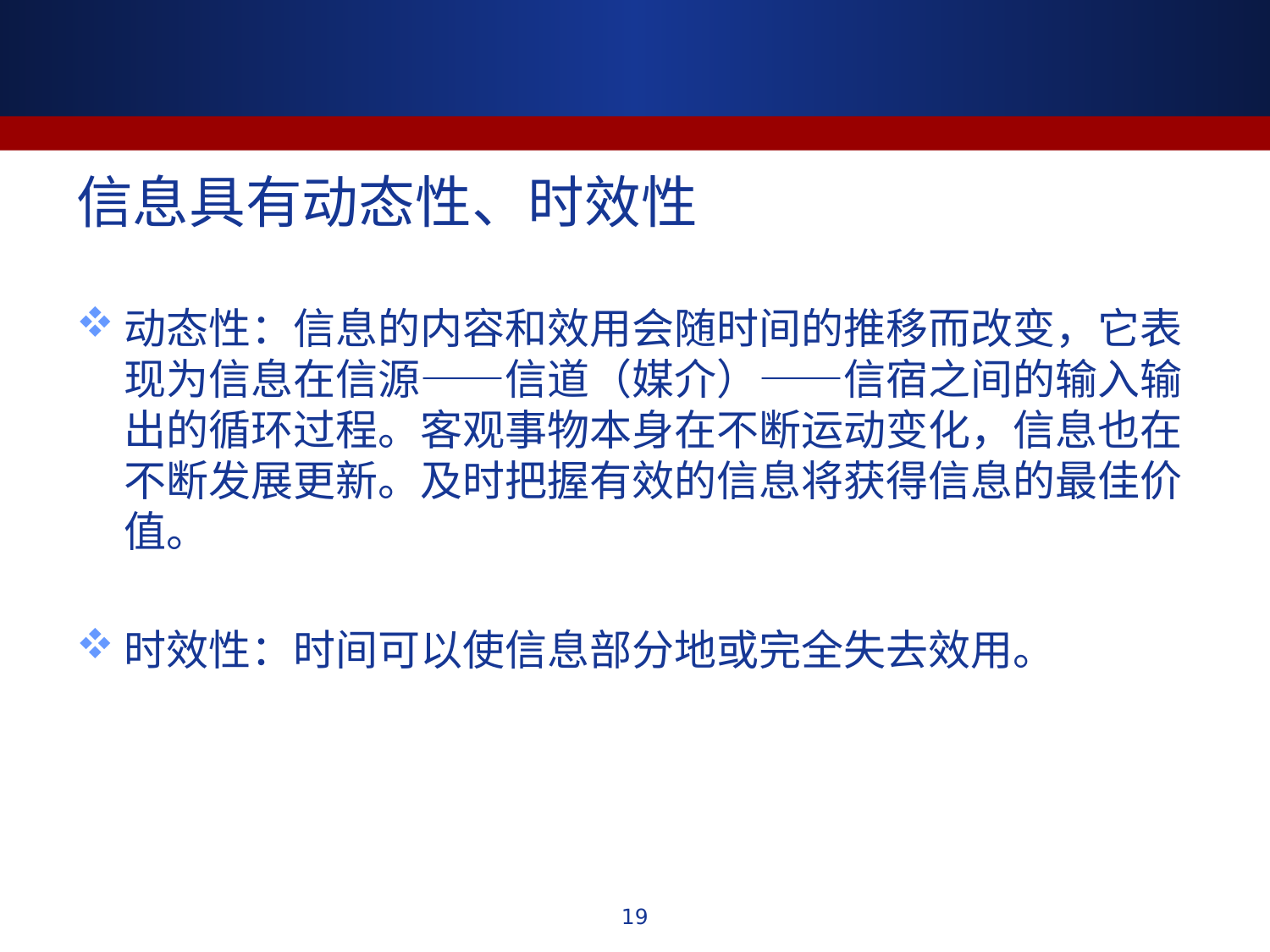

信息具有动态性、时效性

动态性：信息的内容和效用会随时间的推移而改变，它表现为信息在信源——信道（媒介）——信宿之间的输入输出的循环过程。客观事物本身在不断运动变化，信息也在不断发展更新。及时把握有效的信息将获得信息的最佳价值。

时效性：时间可以使信息部分地或完全失去效用。

19